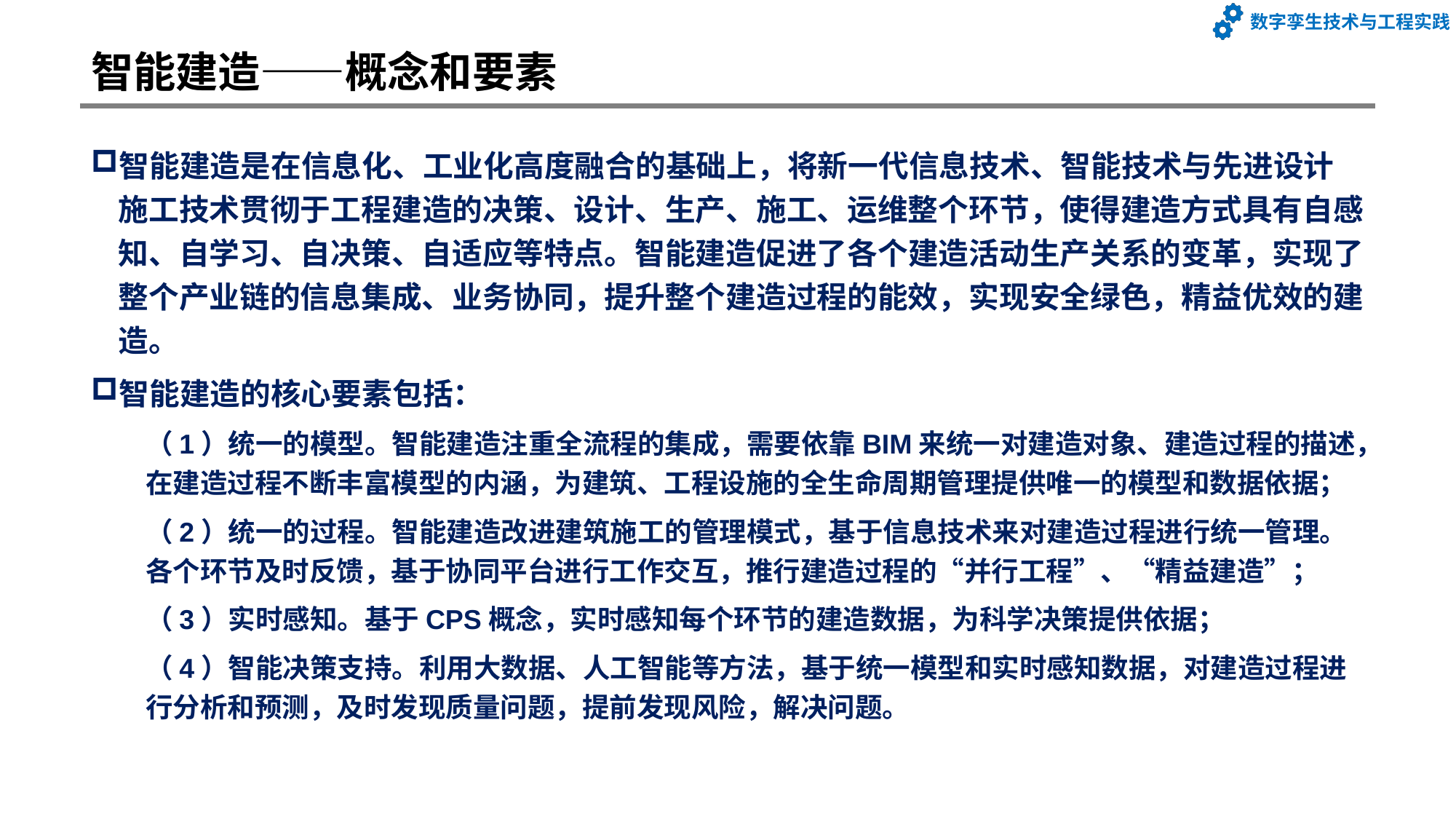

# 智能建造——概念和要素
智能建造是在信息化、工业化高度融合的基础上，将新一代信息技术、智能技术与先进设计施工技术贯彻于工程建造的决策、设计、生产、施工、运维整个环节，使得建造方式具有自感知、自学习、自决策、自适应等特点。智能建造促进了各个建造活动生产关系的变革，实现了整个产业链的信息集成、业务协同，提升整个建造过程的能效，实现安全绿色，精益优效的建造。
智能建造的核心要素包括：
（1）统一的模型。智能建造注重全流程的集成，需要依靠BIM来统一对建造对象、建造过程的描述，在建造过程不断丰富模型的内涵，为建筑、工程设施的全生命周期管理提供唯一的模型和数据依据；
（2）统一的过程。智能建造改进建筑施工的管理模式，基于信息技术来对建造过程进行统一管理。各个环节及时反馈，基于协同平台进行工作交互，推行建造过程的“并行工程”、“精益建造”；
（3）实时感知。基于CPS概念，实时感知每个环节的建造数据，为科学决策提供依据；
（4）智能决策支持。利用大数据、人工智能等方法，基于统一模型和实时感知数据，对建造过程进行分析和预测，及时发现质量问题，提前发现风险，解决问题。